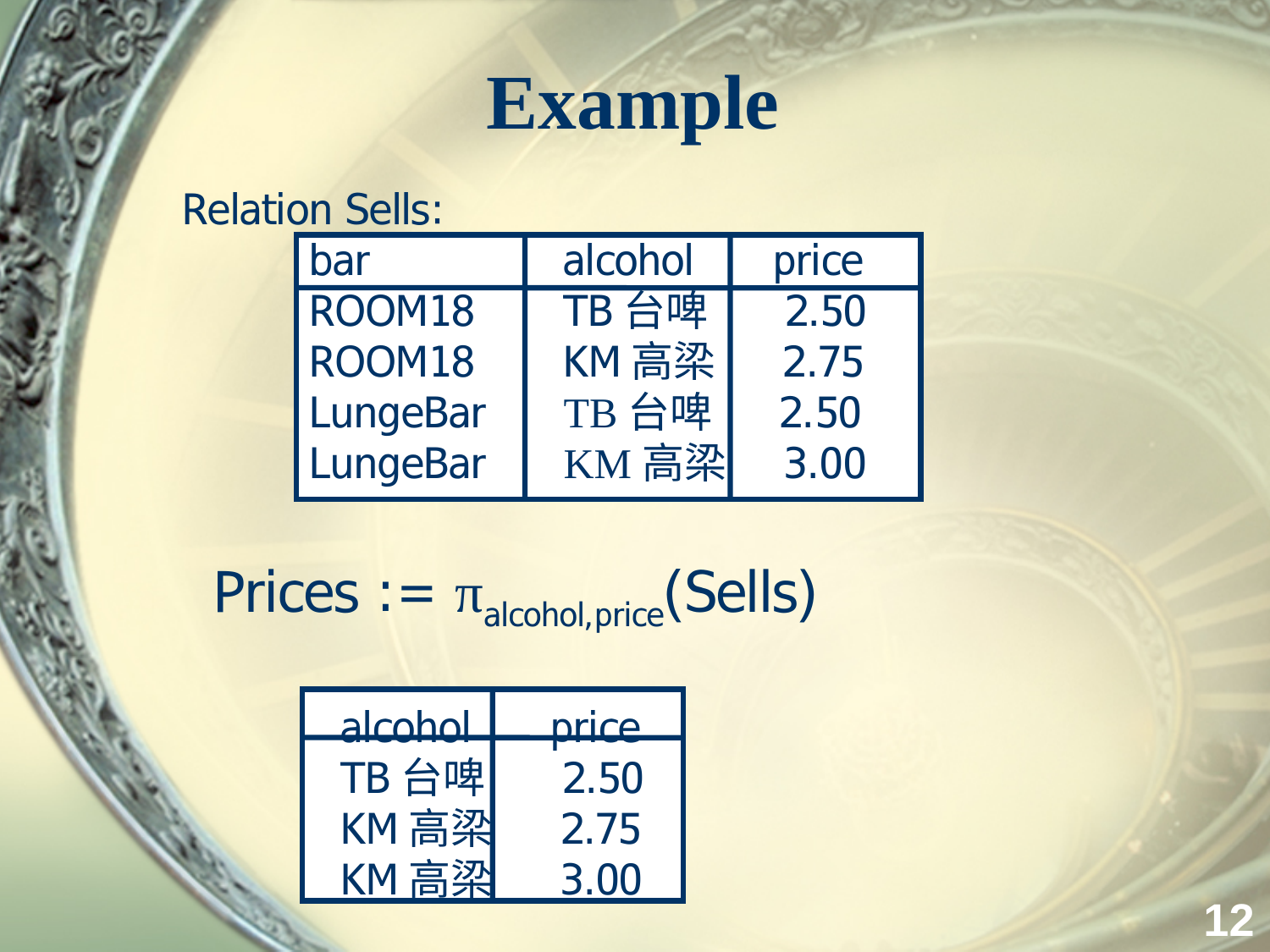

# Example
Relation Sells:
	bar		alcohol      price
	ROOM18	TB台啤       2.50
	ROOM18	KM高梁      2.75
	LungeBar	TB台啤      2.50
	LungeBar	KM高梁     3.00

Prices := πalcohol,price(Sells)

	alcohol      price
	TB台啤       2.50
	KM高梁      2.75
	KM高梁      3.00

12